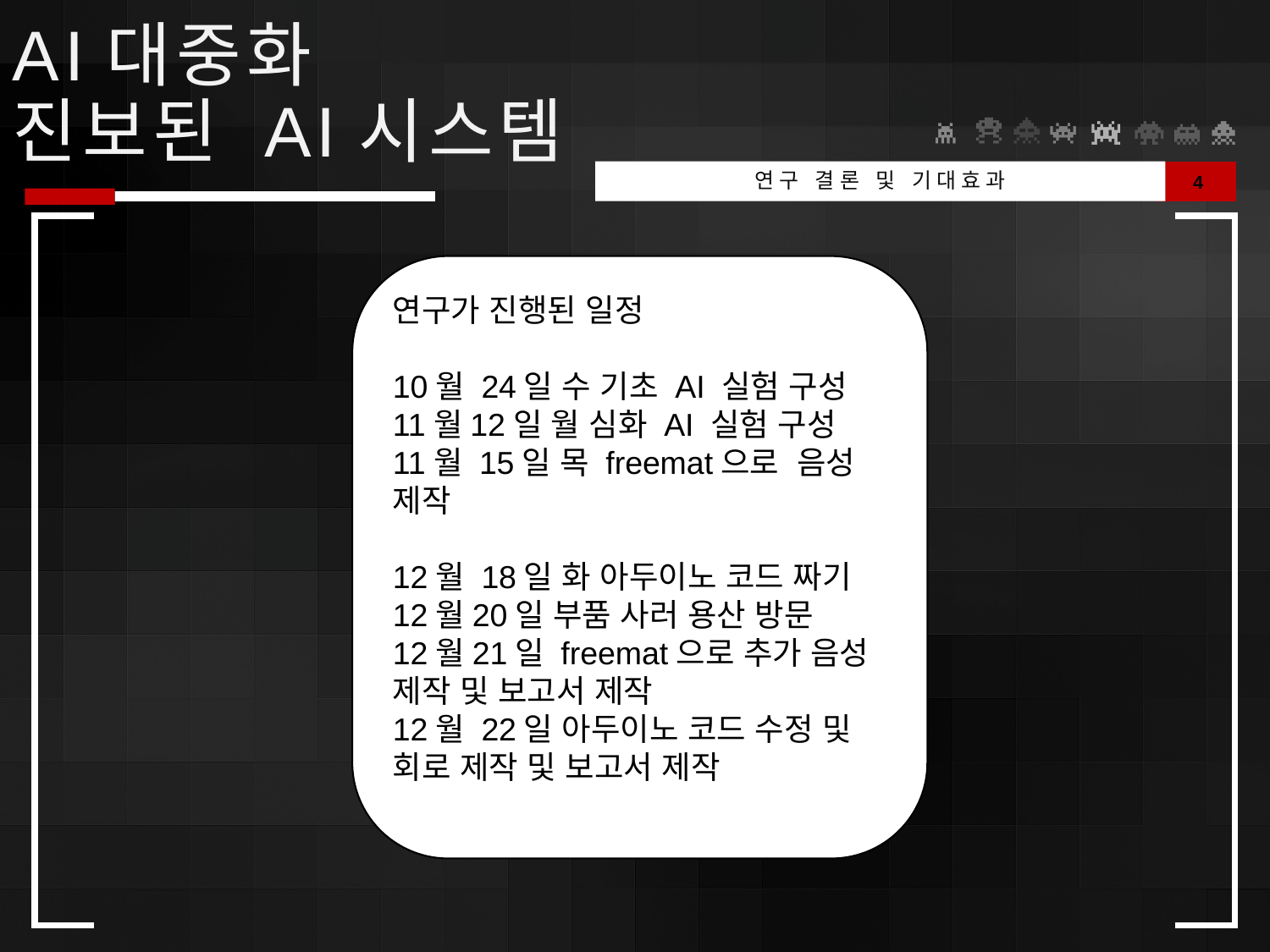

# AI대중화 진보된 AI시스템
연구 결론 및 기대효과
4

연구가 진행된 일정

10월 24일 수 기초 AI 실험 구성
11월12일 월 심화 AI 실험 구성
11월 15일 목 freemat으로  음성 제작

12월 18일 화 아두이노 코드 짜기
12월20일 부품 사러 용산 방문
12월21일 freemat으로 추가 음성 제작 및 보고서 제작
12월 22일 아두이노 코드 수정 및 회로 제작 및 보고서 제작